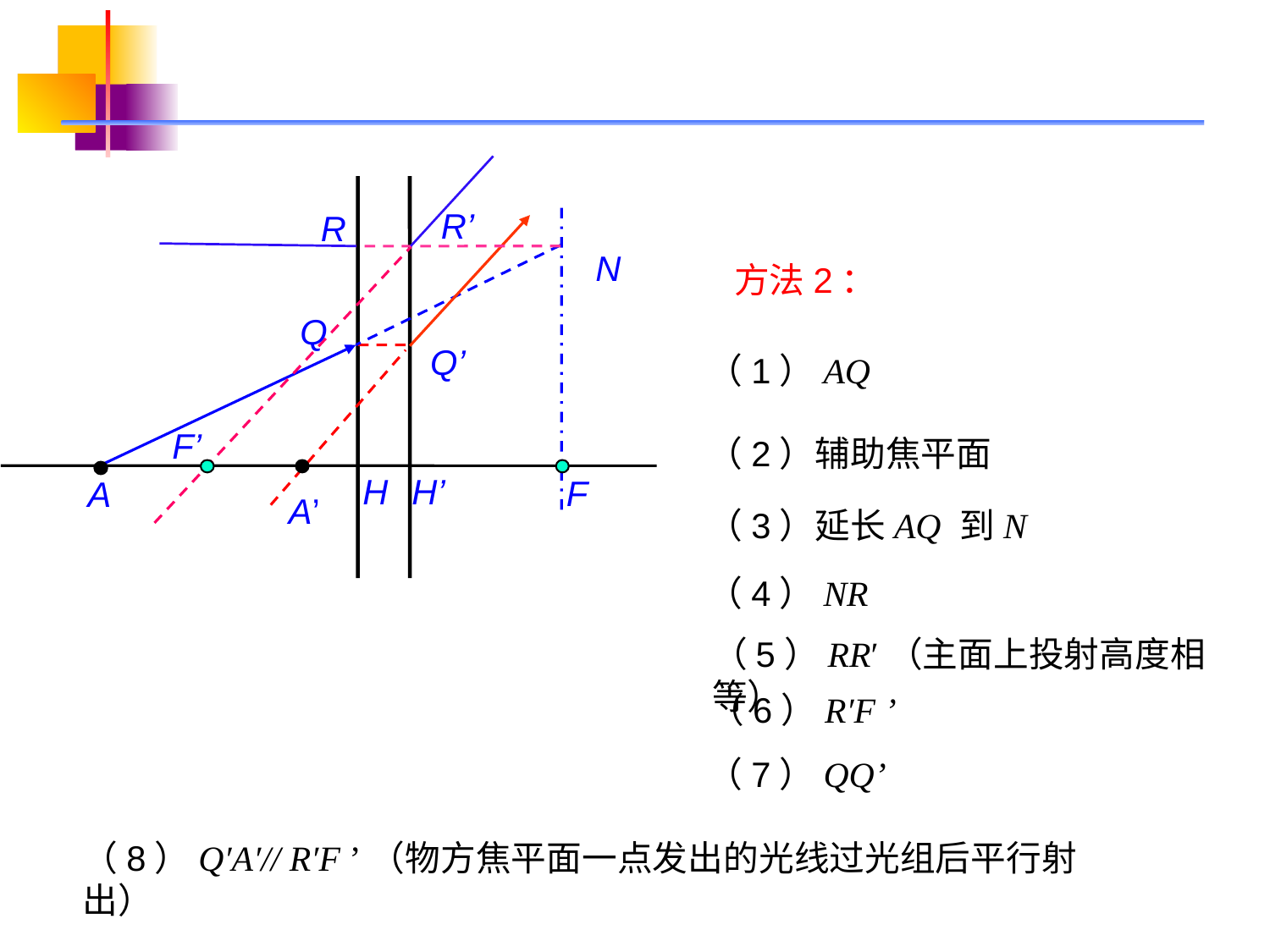

R’
R

N

方法2：
Q
Q’
（1）AQ

F’
（2）辅助焦平面

H
H’
F

A
A’
（3）延长AQ 到N
（4）NR
（5）RR′（主面上投射高度相等）
（6）R′F ’
（7）QQ’
（8）Q′A′// R′F ’（物方焦平面一点发出的光线过光组后平行射出）